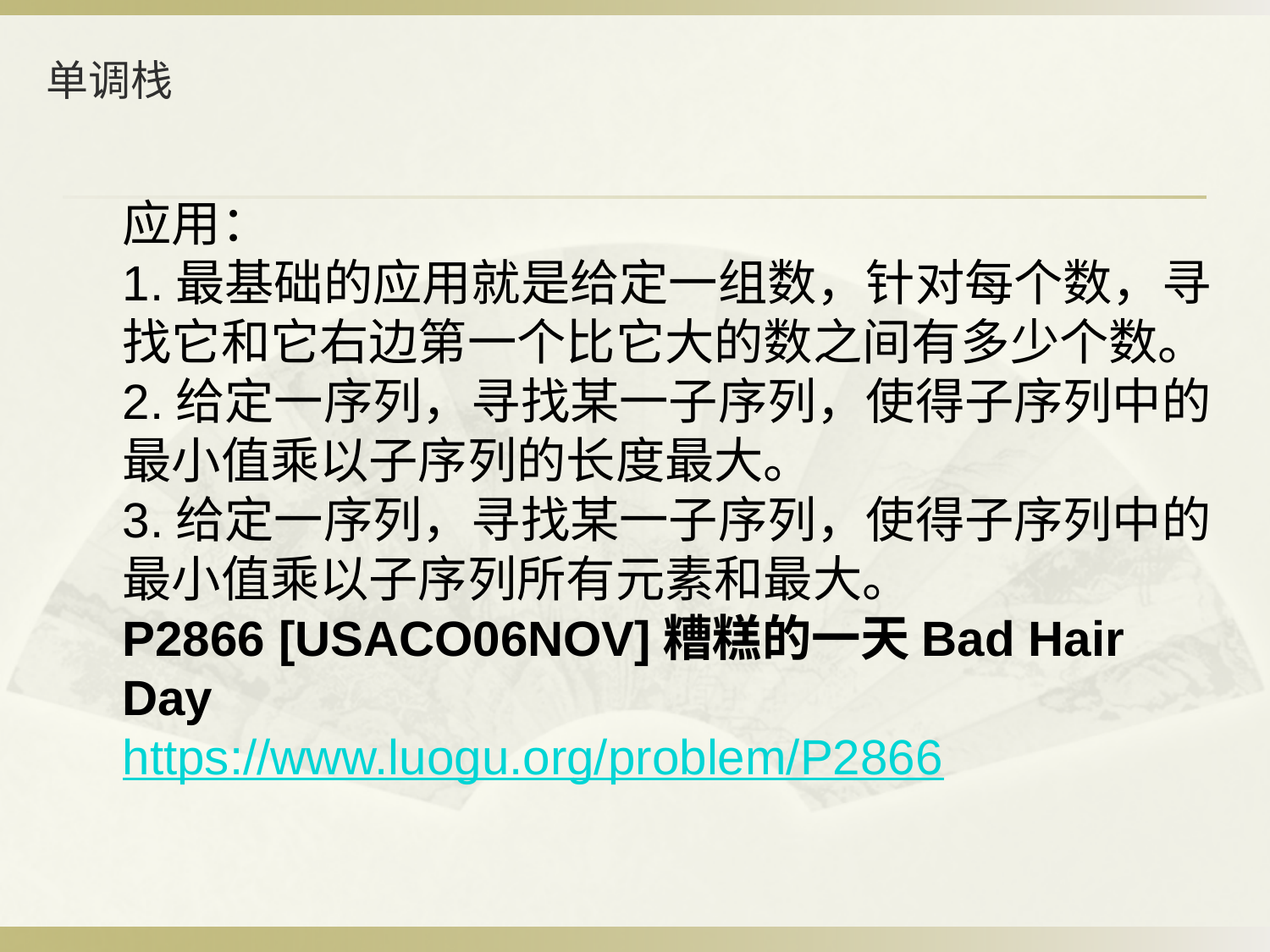

# 单调栈
应用：
1.最基础的应用就是给定一组数，针对每个数，寻找它和它右边第一个比它大的数之间有多少个数。
2.给定一序列，寻找某一子序列，使得子序列中的最小值乘以子序列的长度最大。
3.给定一序列，寻找某一子序列，使得子序列中的最小值乘以子序列所有元素和最大。
P2866 [USACO06NOV]糟糕的一天Bad Hair Day
https://www.luogu.org/problem/P2866